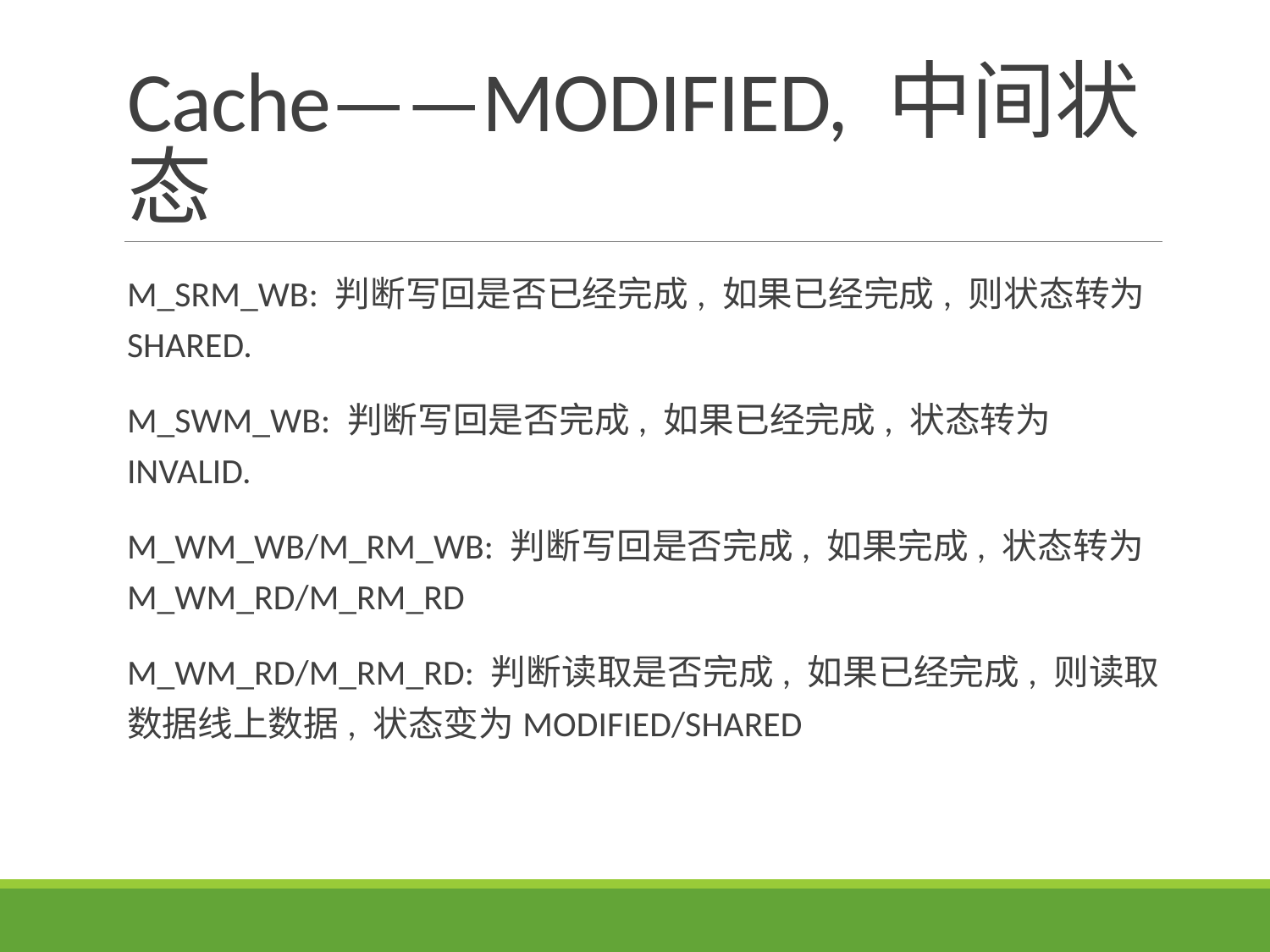

# Cache——MODIFIED, 中间状态
M_SRM_WB: 判断写回是否已经完成, 如果已经完成, 则状态转为SHARED.
M_SWM_WB: 判断写回是否完成, 如果已经完成, 状态转为INVALID.
M_WM_WB/M_RM_WB: 判断写回是否完成, 如果完成, 状态转为M_WM_RD/M_RM_RD
M_WM_RD/M_RM_RD: 判断读取是否完成, 如果已经完成, 则读取数据线上数据, 状态变为MODIFIED/SHARED